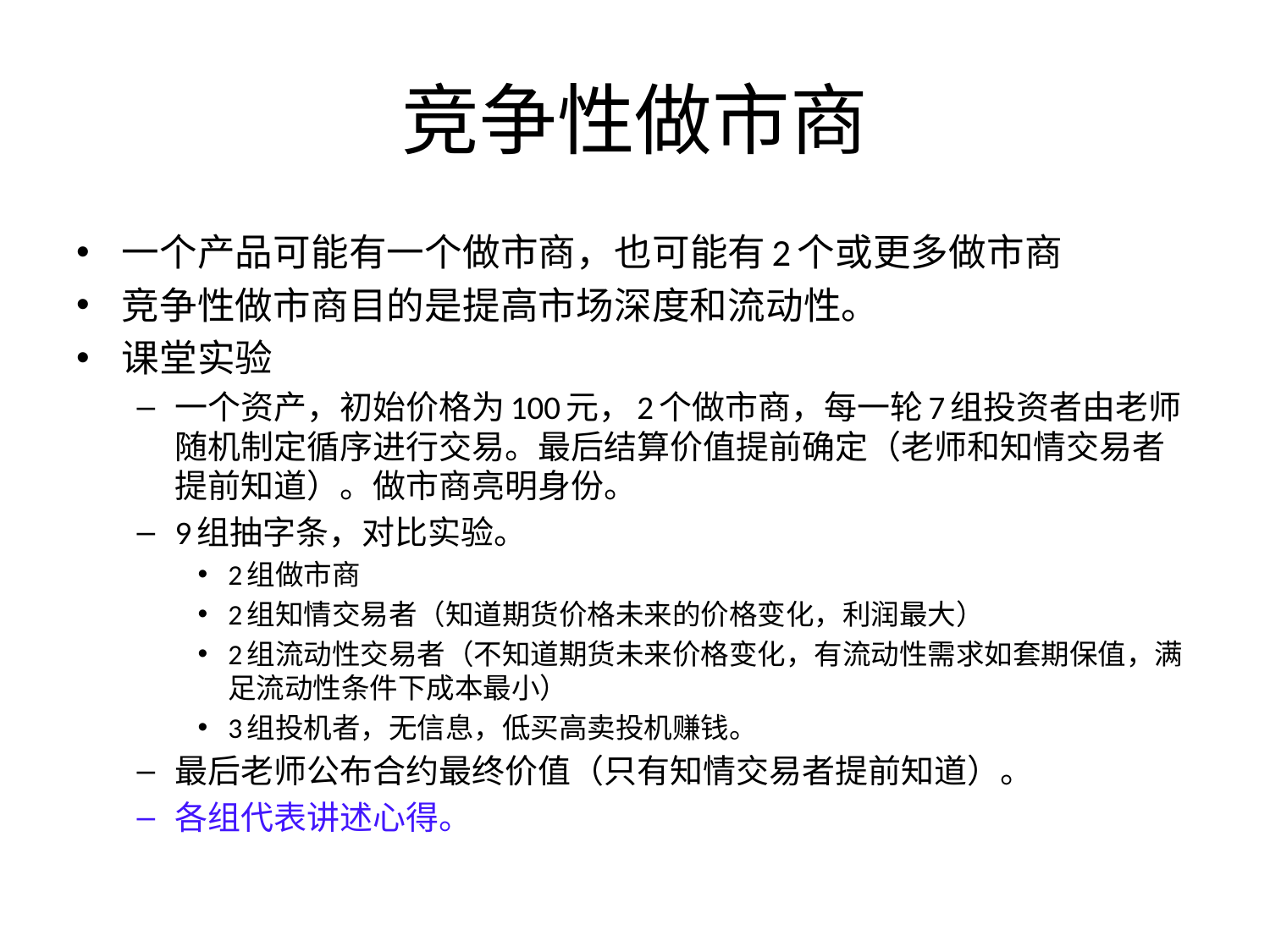

# 竞争性做市商
一个产品可能有一个做市商，也可能有2个或更多做市商
竞争性做市商目的是提高市场深度和流动性。
课堂实验
一个资产，初始价格为100元，2个做市商，每一轮7组投资者由老师随机制定循序进行交易。最后结算价值提前确定（老师和知情交易者提前知道）。做市商亮明身份。
9组抽字条，对比实验。
2组做市商
2组知情交易者（知道期货价格未来的价格变化，利润最大）
2组流动性交易者（不知道期货未来价格变化，有流动性需求如套期保值，满足流动性条件下成本最小）
3组投机者，无信息，低买高卖投机赚钱。
最后老师公布合约最终价值（只有知情交易者提前知道）。
各组代表讲述心得。